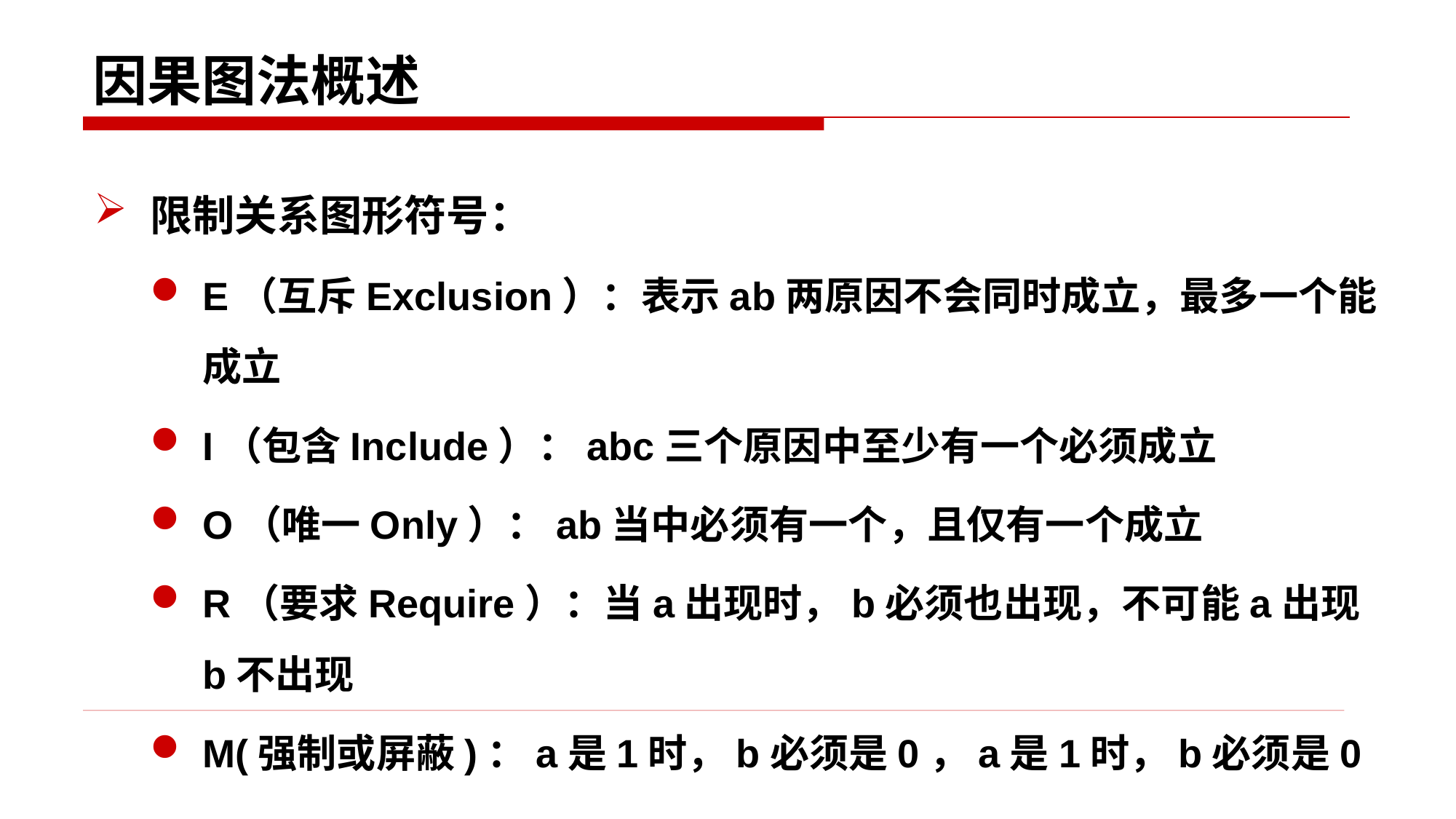

# 因果图法概述

限制关系图形符号：
E（互斥Exclusion）：表示ab两原因不会同时成立，最多一个能成立
I（包含Include）：abc三个原因中至少有一个必须成立
O（唯一Only）：ab当中必须有一个，且仅有一个成立
R（要求Require）：当a出现时，b必须也出现，不可能a出现b不出现
M(强制或屏蔽)：a是1时，b必须是0，a是1时，b必须是0

a是0时，b的值不定